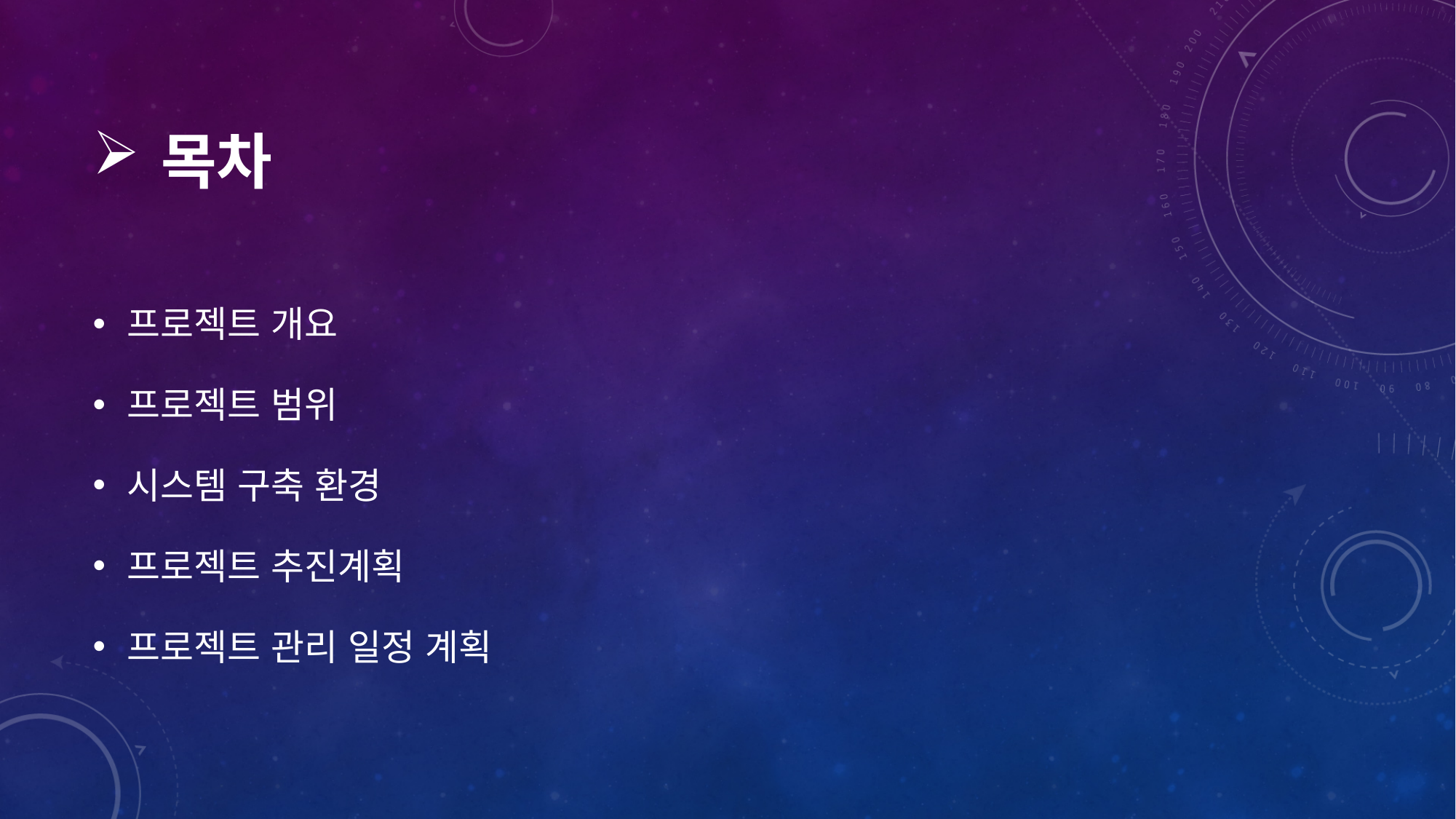

# 목차
프로젝트 개요
프로젝트 범위
시스템 구축 환경
프로젝트 추진계획
프로젝트 관리 일정 계획